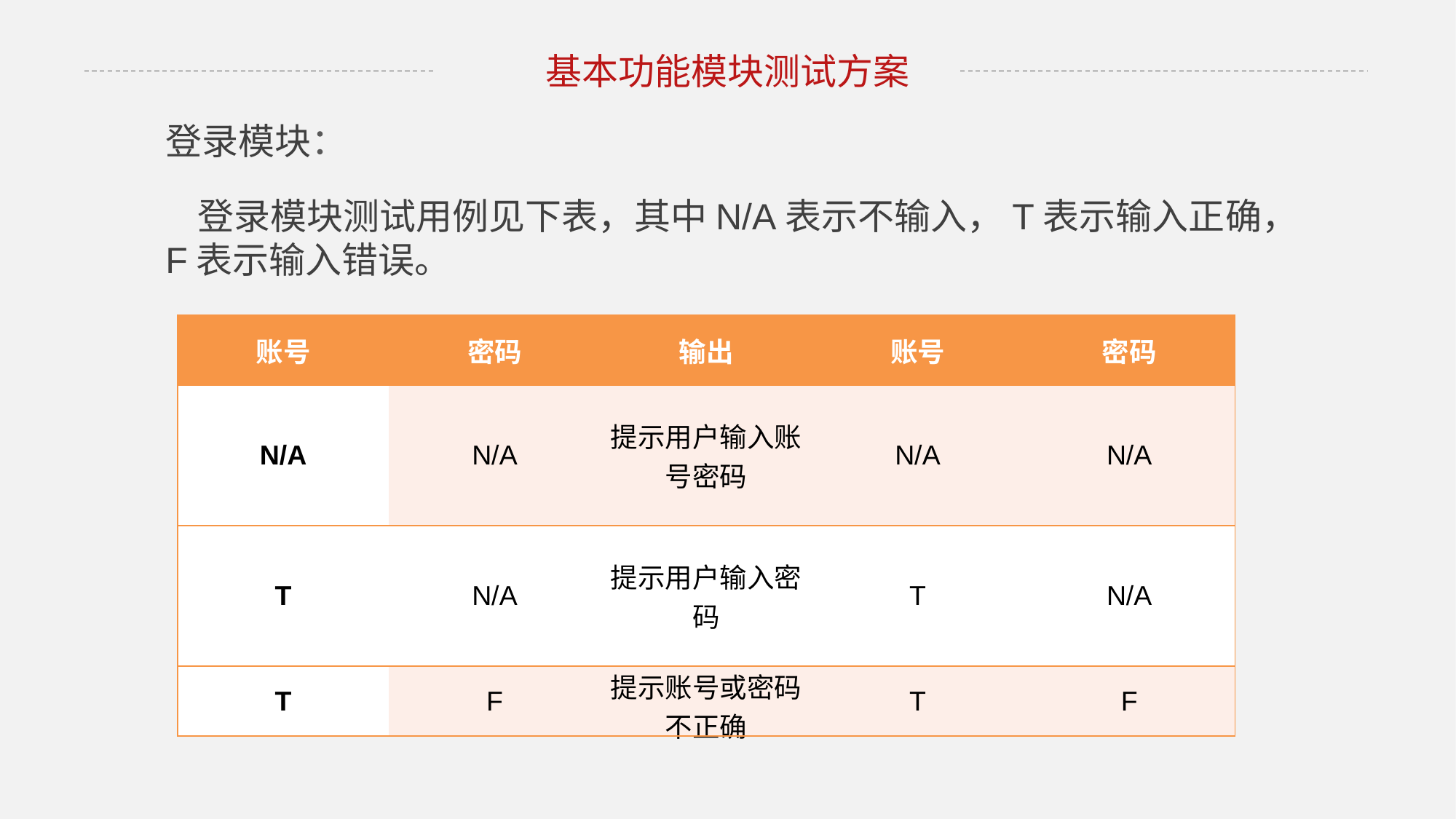

基本功能模块测试方案
登录模块：
登录模块测试用例见下表，其中N/A表示不输入，T表示输入正确，F表示输入错误。
| 账号 | 密码 | 输出 | 账号 | 密码 |
| --- | --- | --- | --- | --- |
| N/A | N/A | 提示用户输入账号密码 | N/A | N/A |
| T | N/A | 提示用户输入密码 | T | N/A |
| T | F | 提示账号或密码不正确 | T | F |